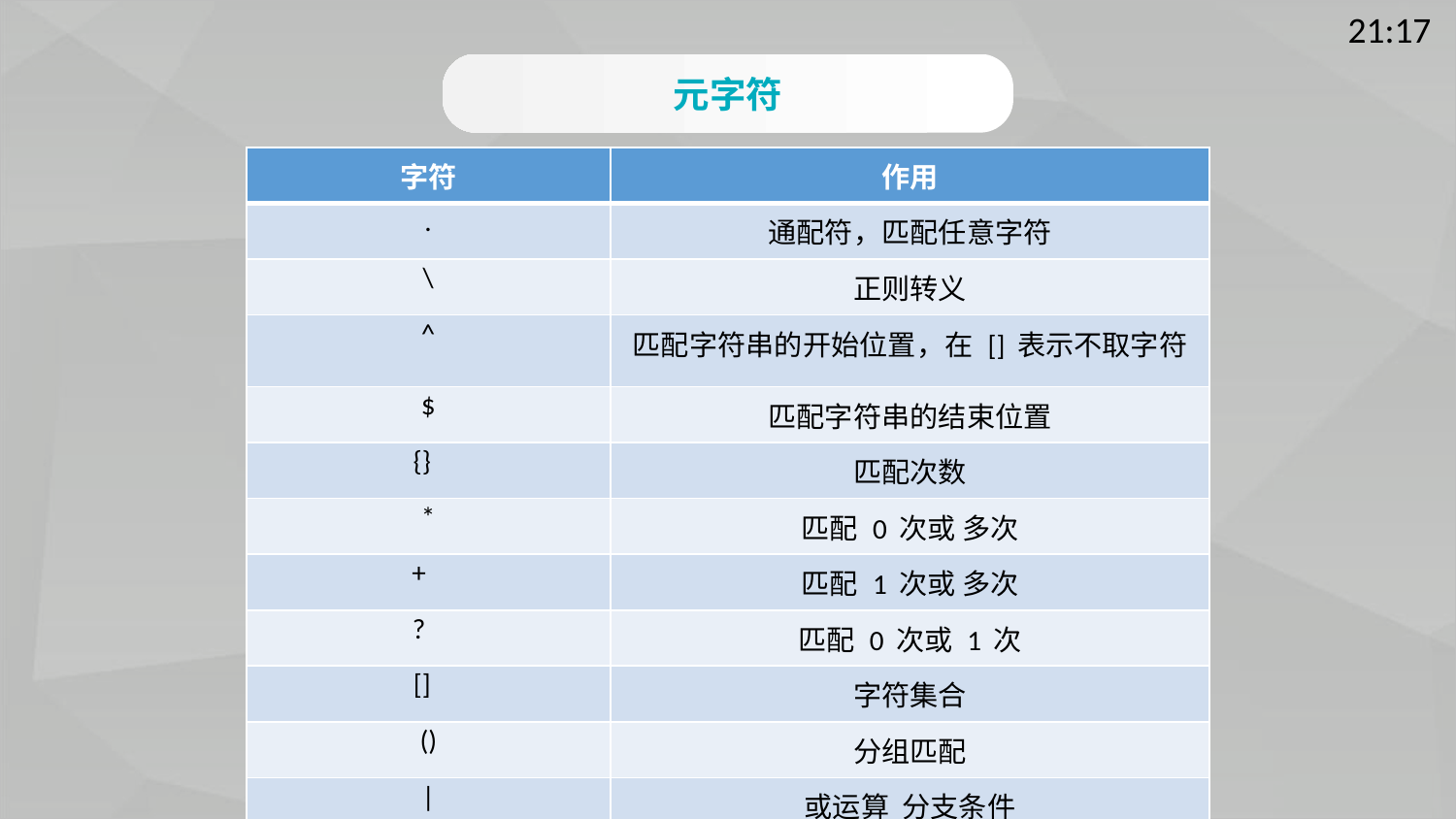

元字符
| 字符 | 作用 |
| --- | --- |
| . | 通配符，匹配任意字符 |
| \ | 正则转义 |
| ^ | 匹配字符串的开始位置，在 [] 表示不取字符 |
| $ | 匹配字符串的结束位置 |
| {} | 匹配次数 |
| \* | 匹配 0 次或 多次 |
| + | 匹配 1 次或 多次 |
| ? | 匹配 0 次或 1 次 |
| [] | 字符集合 |
| () | 分组匹配 |
| | | 或运算 分支条件 |